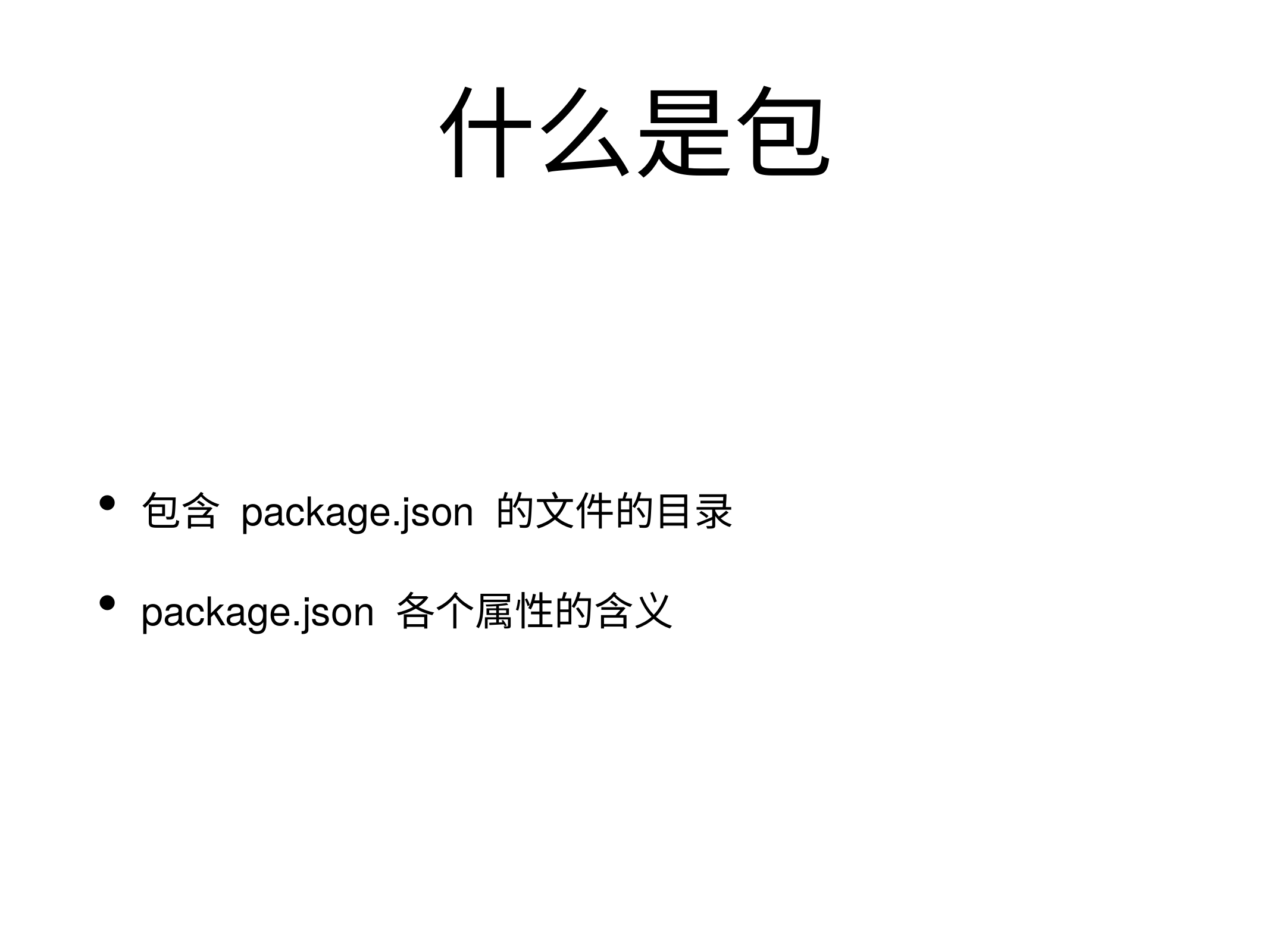

# 什么是包
包含 package.json 的文件的目录
package.json 各个属性的含义